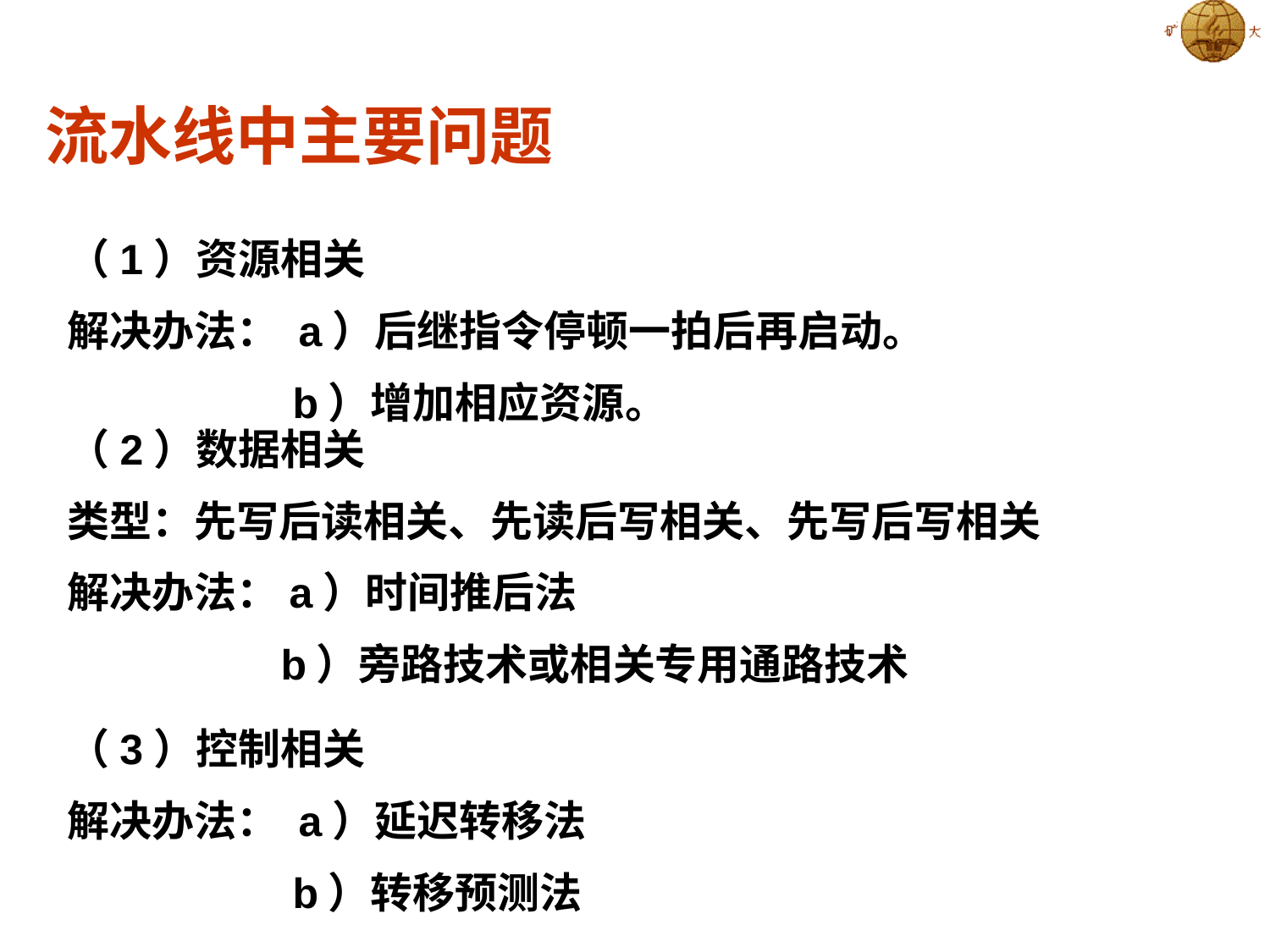

流水线中主要问题
（1）资源相关
解决办法： a）后继指令停顿一拍后再启动。
                   b）增加相应资源。
（2）数据相关
类型：先写后读相关、先读后写相关、先写后写相关
解决办法：a）时间推后法
                  b）旁路技术或相关专用通路技术
（3）控制相关
解决办法： a）延迟转移法
                   b）转移预测法